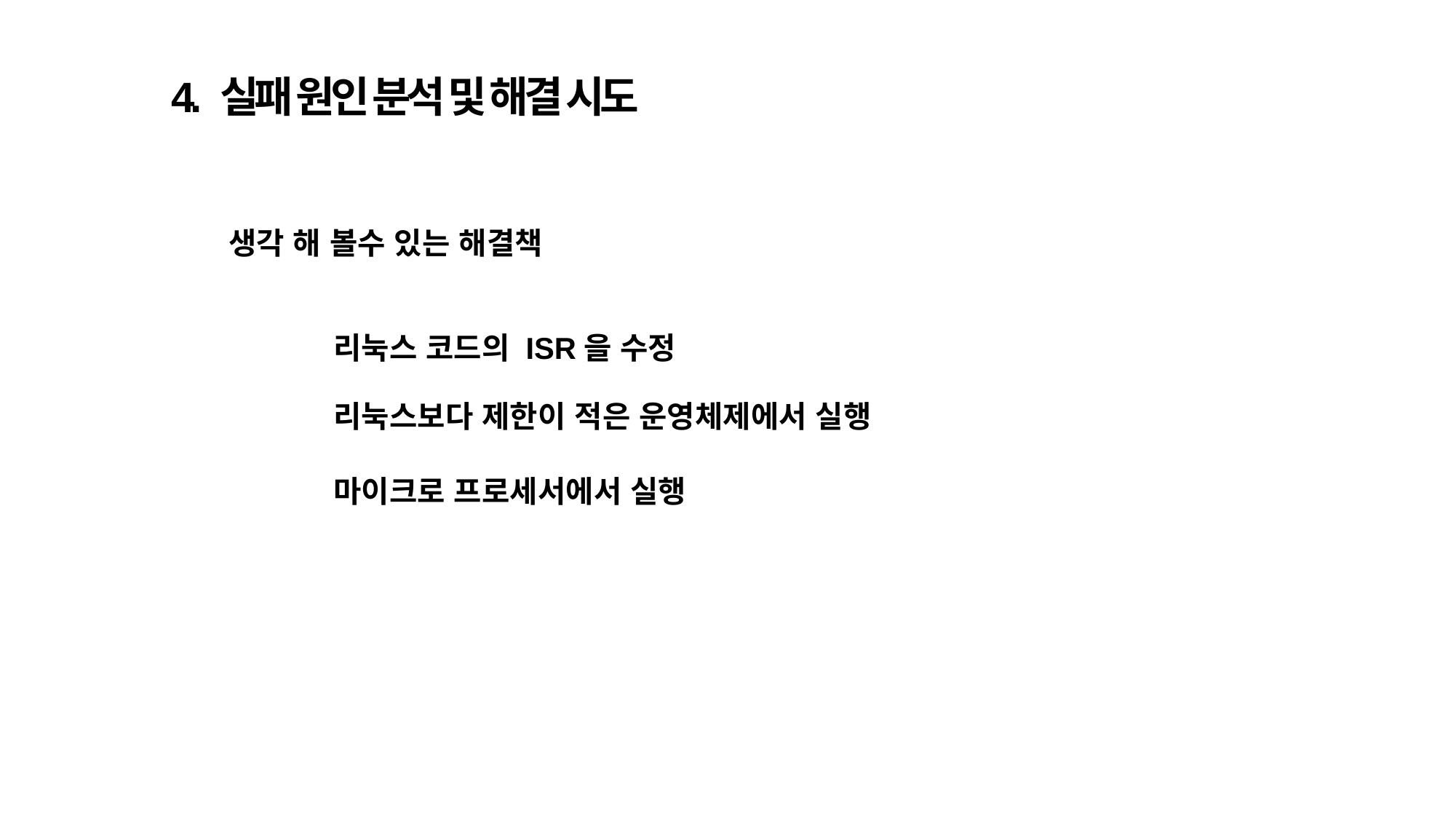

4. 실패 원인 분석 및 해결 시도
생각 해 볼수 있는 해결책
리눅스 코드의 ISR을 수정
리눅스보다 제한이 적은 운영체제에서 실행
마이크로 프로세서에서 실행